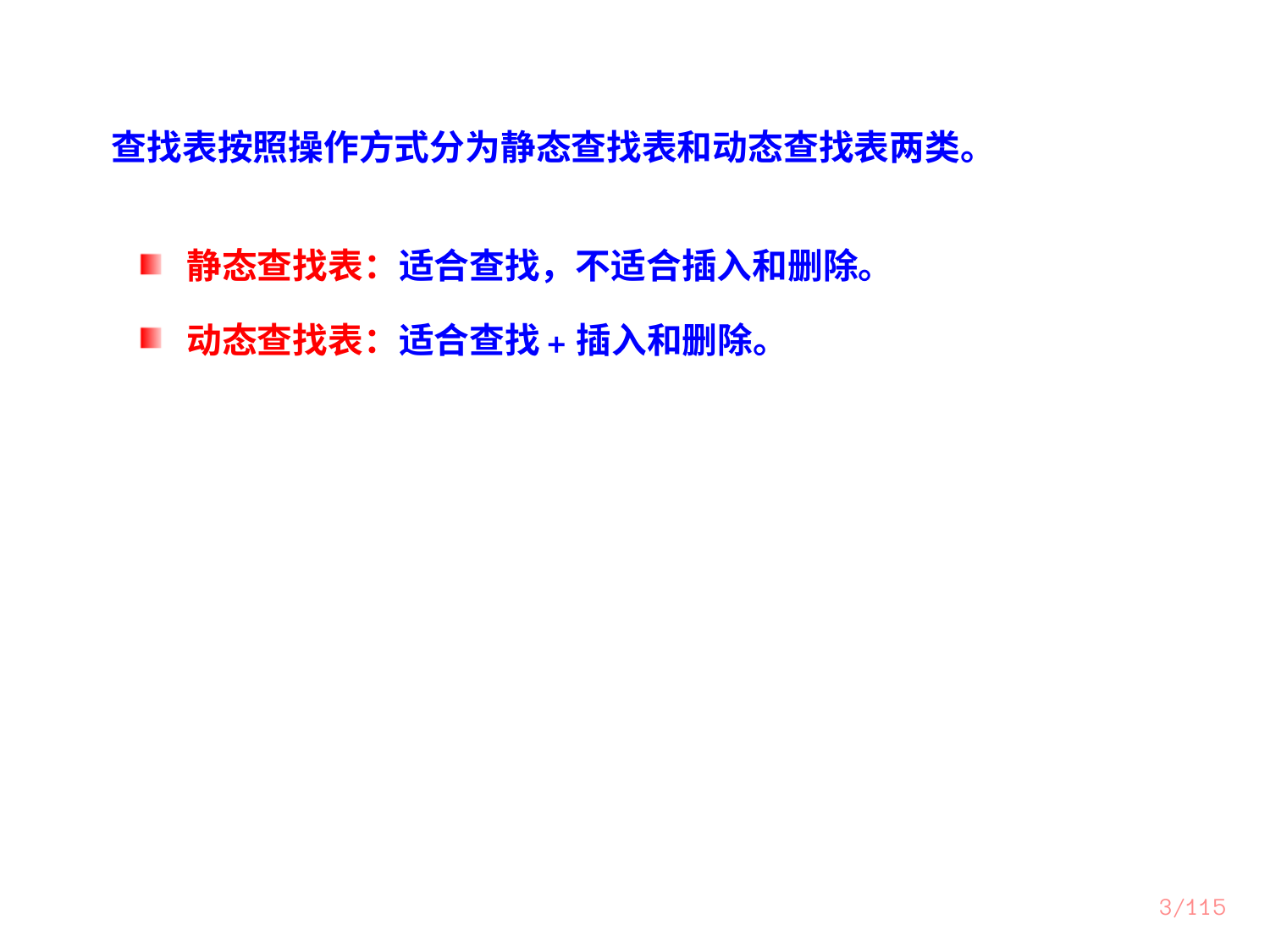

查找表按照操作方式分为静态查找表和动态查找表两类。
静态查找表：适合查找，不适合插入和删除。
动态查找表：适合查找+插入和删除。
3/115